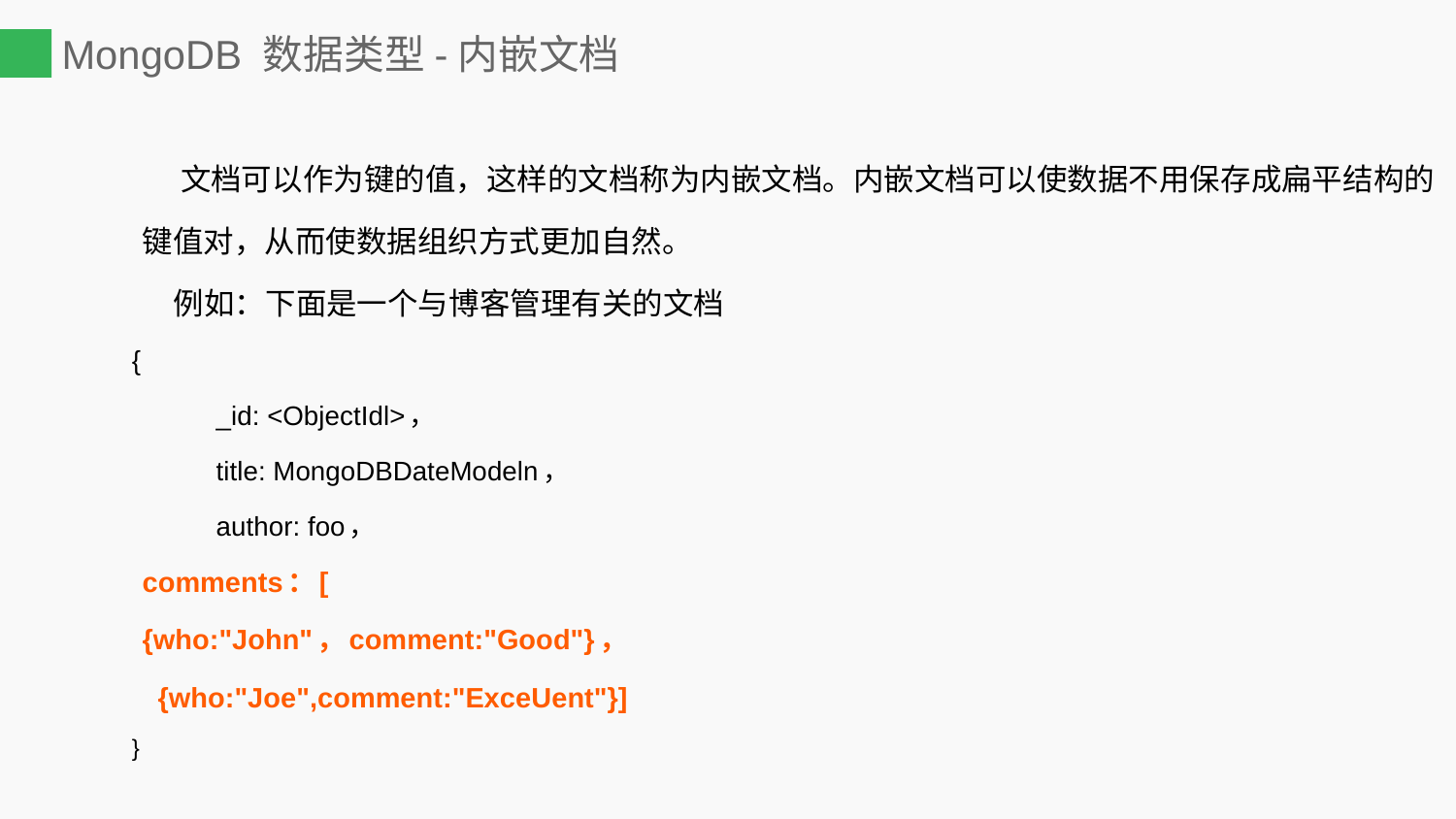

# MongoDB 数据类型-内嵌文档
     文档可以作为键的值，这样的文档称为内嵌文档。内嵌文档可以使数据不用保存成扁平结构的键值对，从而使数据组织方式更加自然。
    例如：下面是一个与博客管理有关的文档
{
	_id: <ObjectIdl>，
	title: MongoDBDateModeln，
	author: foo，
	comments：[
	{who:"John"，comment:"Good"}，
  {who:"Joe",comment:"ExceUent"}]
}